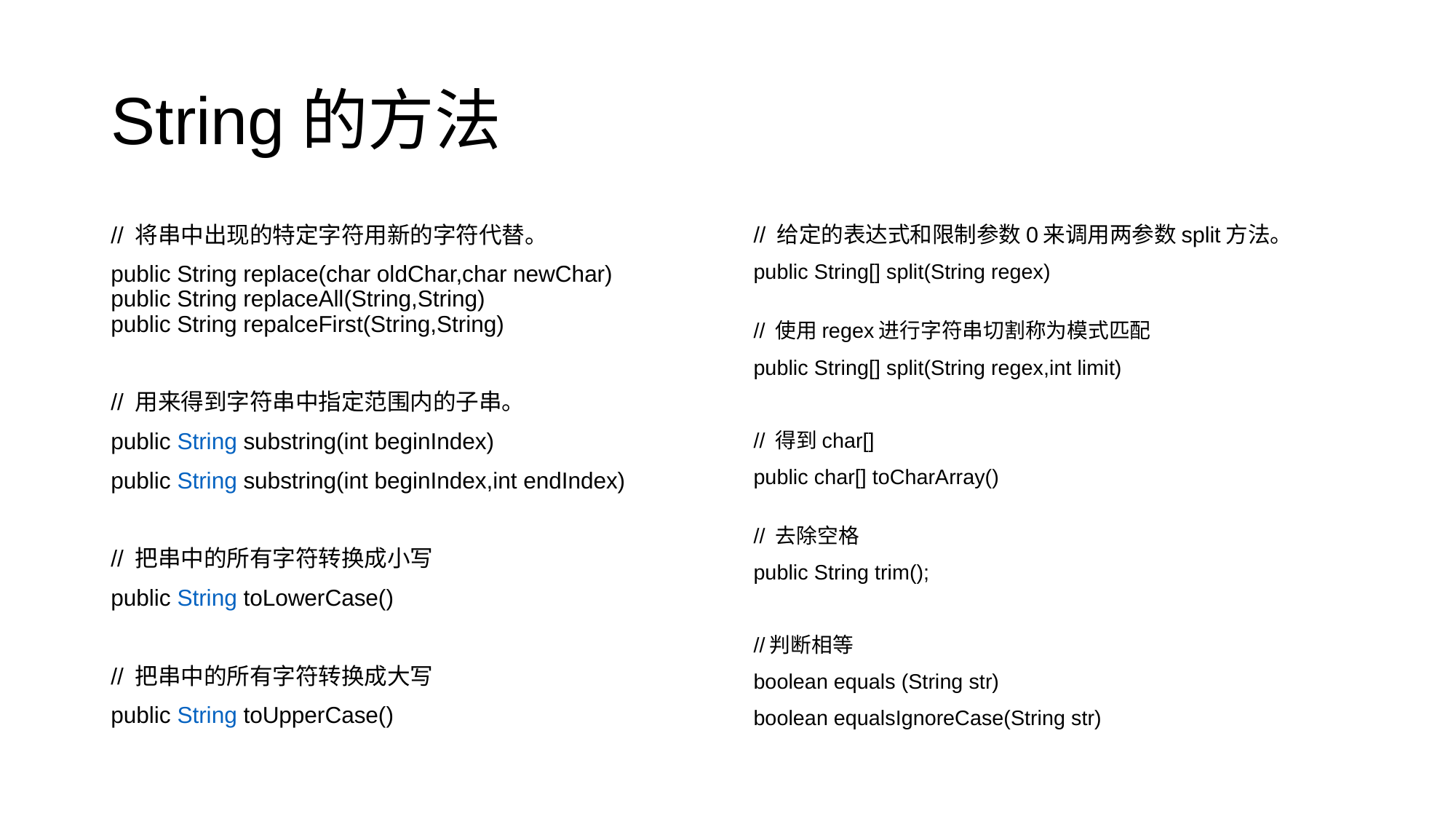

# String的方法
// 将串中出现的特定字符用新的字符代替。
public String replace(char oldChar,char newChar)
public String replaceAll(String,String)
public String repalceFirst(String,String)

// 用来得到字符串中指定范围内的子串。
public String substring(int beginIndex)
public String substring(int beginIndex,int endIndex)

// 把串中的所有字符转换成小写
public String toLowerCase()

// 把串中的所有字符转换成大写
public String toUpperCase()
// 给定的表达式和限制参数0来调用两参数split方法。
public String[] split(String regex)
// 使用regex进行字符串切割称为模式匹配
public String[] split(String regex,int limit)

// 得到char[]
public char[] toCharArray()
// 去除空格
public String trim();

//判断相等
boolean equals (String str)
boolean equalsIgnoreCase(String str)